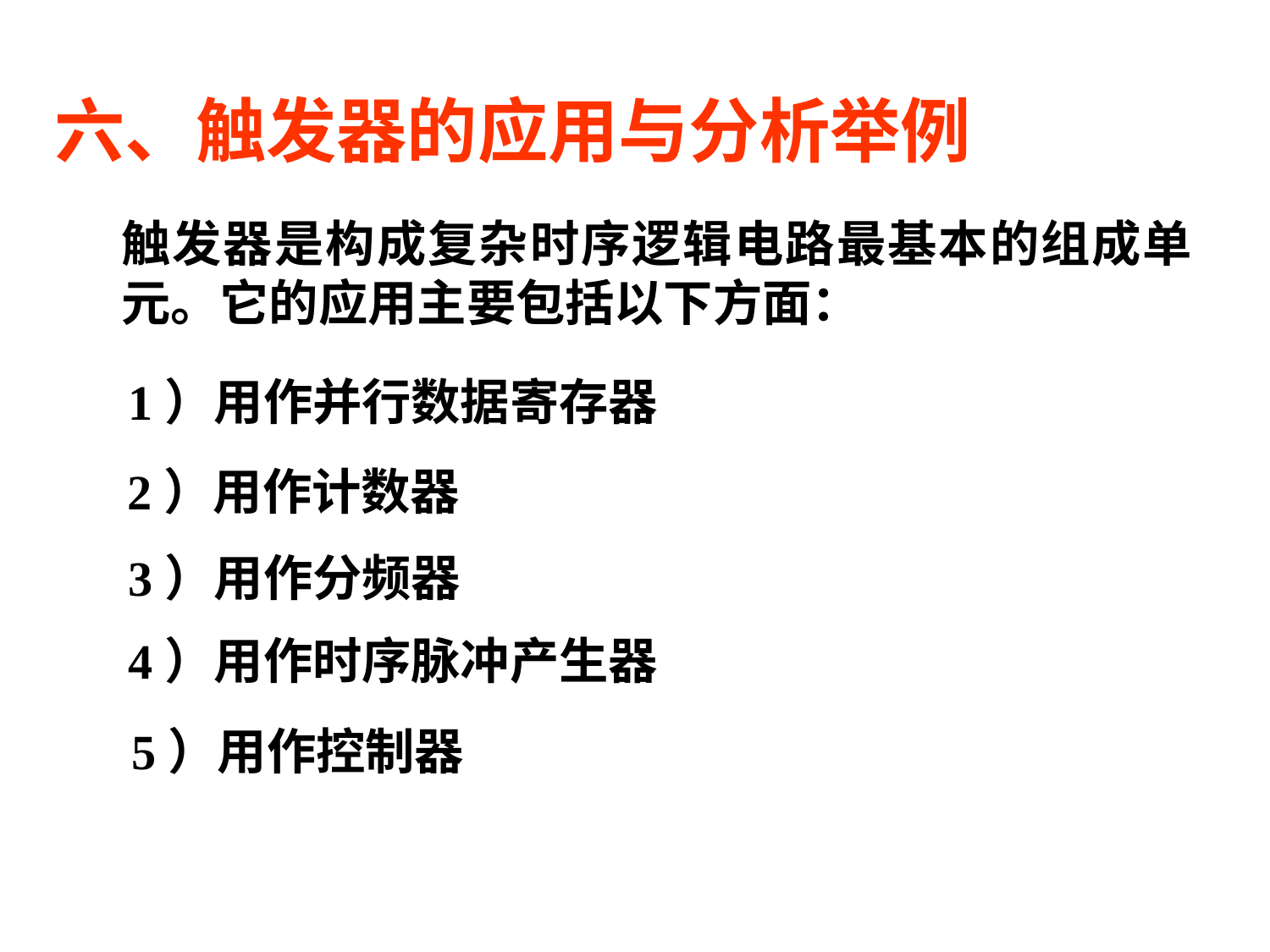

六、触发器的应用与分析举例
触发器是构成复杂时序逻辑电路最基本的组成单元。它的应用主要包括以下方面：
1）用作并行数据寄存器
2）用作计数器
3）用作分频器
4）用作时序脉冲产生器
5）用作控制器